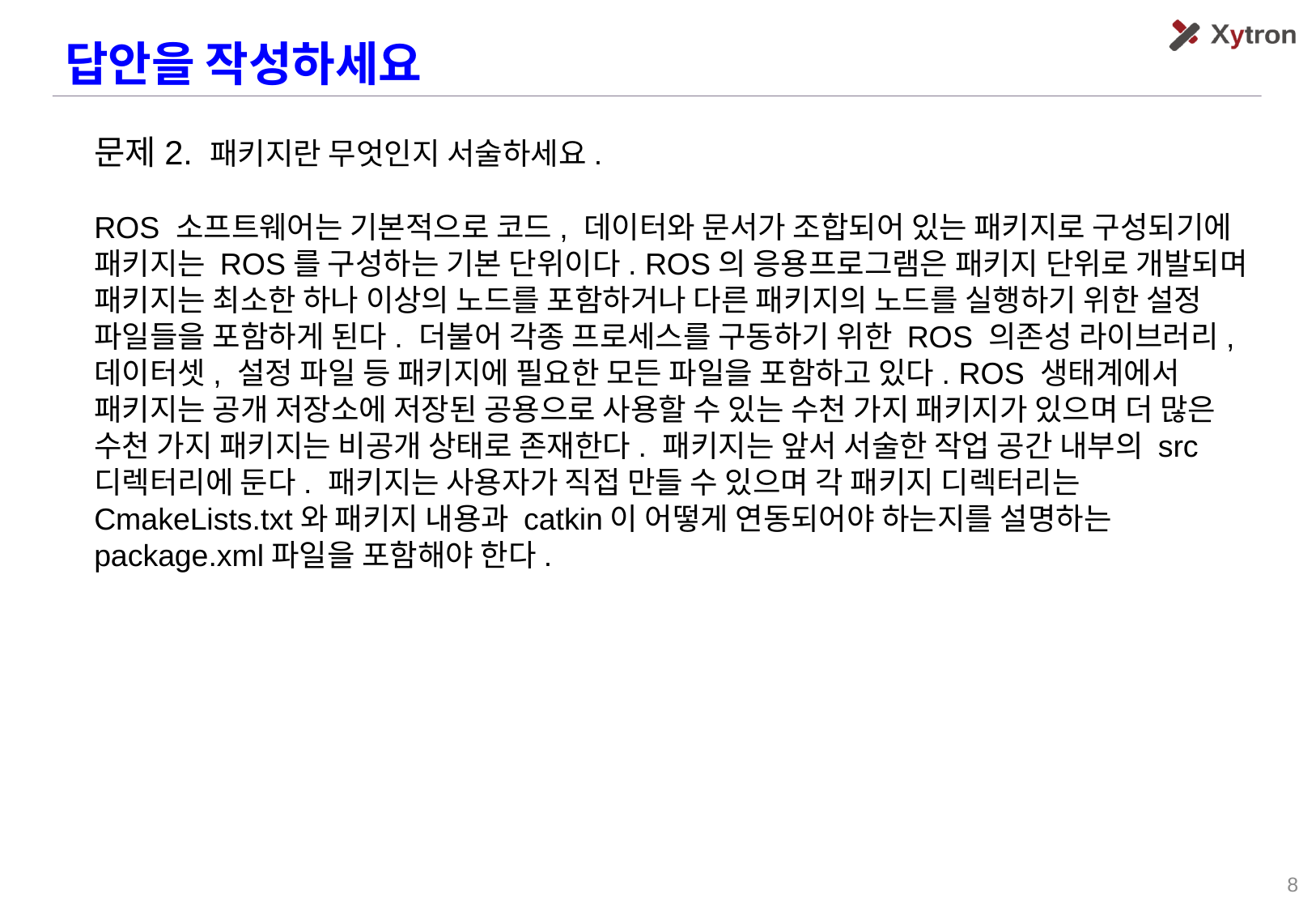

답안을 작성하세요
문제2. 패키지란 무엇인지 서술하세요.

ROS 소프트웨어는 기본적으로 코드, 데이터와 문서가 조합되어 있는 패키지로 구성되기에 패키지는 ROS를 구성하는 기본 단위이다. ROS의 응용프로그램은 패키지 단위로 개발되며 패키지는 최소한 하나 이상의 노드를 포함하거나 다른 패키지의 노드를 실행하기 위한 설정 파일들을 포함하게 된다. 더불어 각종 프로세스를 구동하기 위한 ROS 의존성 라이브러리, 데이터셋, 설정 파일 등 패키지에 필요한 모든 파일을 포함하고 있다. ROS 생태계에서 패키지는 공개 저장소에 저장된 공용으로 사용할 수 있는 수천 가지 패키지가 있으며 더 많은 수천 가지 패키지는 비공개 상태로 존재한다. 패키지는 앞서 서술한 작업 공간 내부의 src 디렉터리에 둔다. 패키지는 사용자가 직접 만들 수 있으며 각 패키지 디렉터리는 CmakeLists.txt와 패키지 내용과 catkin이 어떻게 연동되어야 하는지를 설명하는 package.xml파일을 포함해야 한다.
8